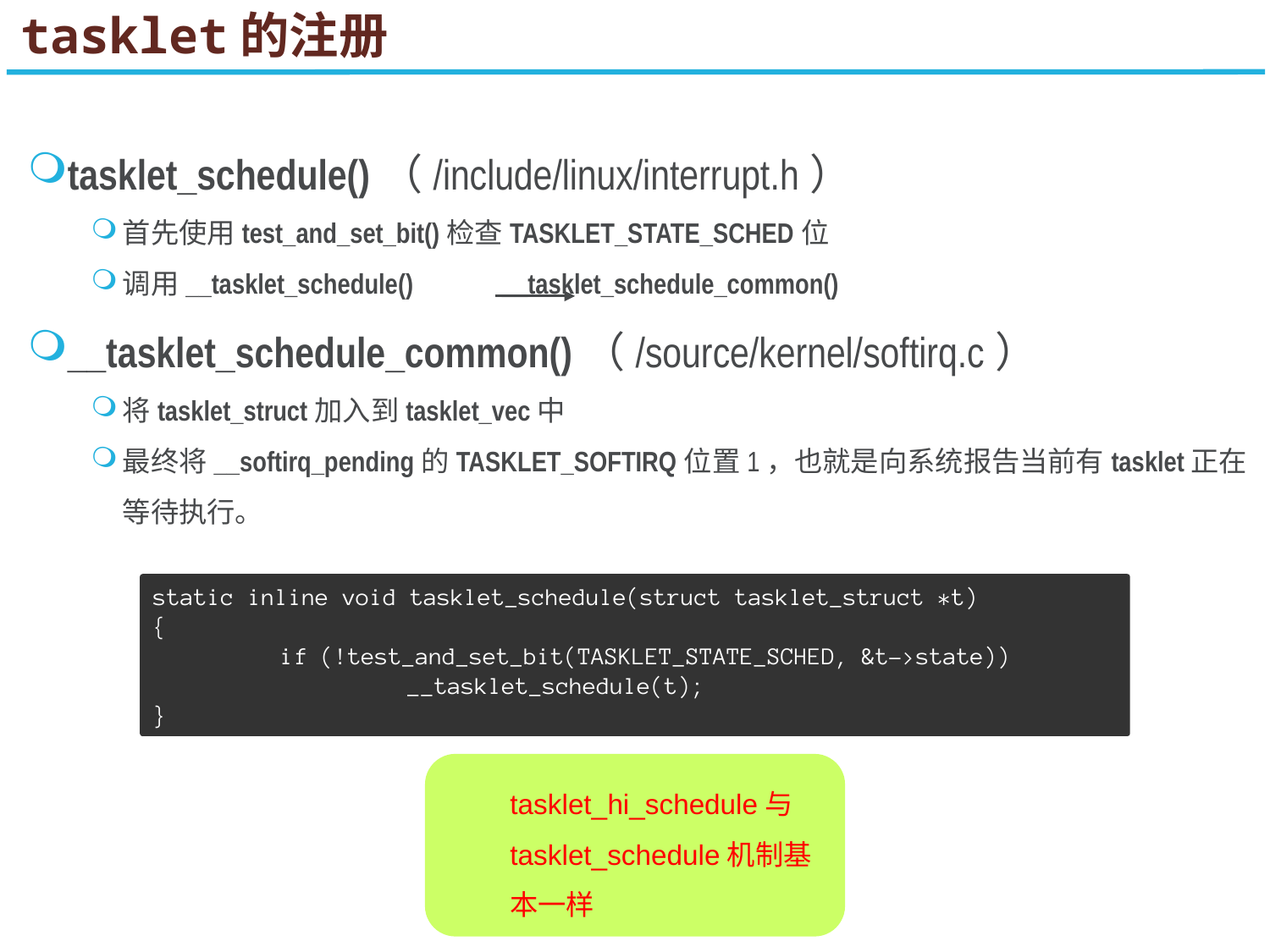

tasklet的注册
tasklet_schedule()（/include/linux/interrupt.h）
首先使用test_and_set_bit()检查TASKLET_STATE_SCHED位
调用__tasklet_schedule()              __tasklet_schedule_common()
__tasklet_schedule_common()（/source/kernel/softirq.c）
将tasklet_struct加入到tasklet_vec中
最终将__softirq_pending的TASKLET_SOFTIRQ位置1，也就是向系统报告当前有tasklet正在等待执行。

static inline void tasklet_schedule(struct tasklet_struct *t)
{
	if (!test_and_set_bit(TASKLET_STATE_SCHED, &t->state))
		__tasklet_schedule(t);
}
tasklet_hi_schedule与tasklet_schedule机制基本一样